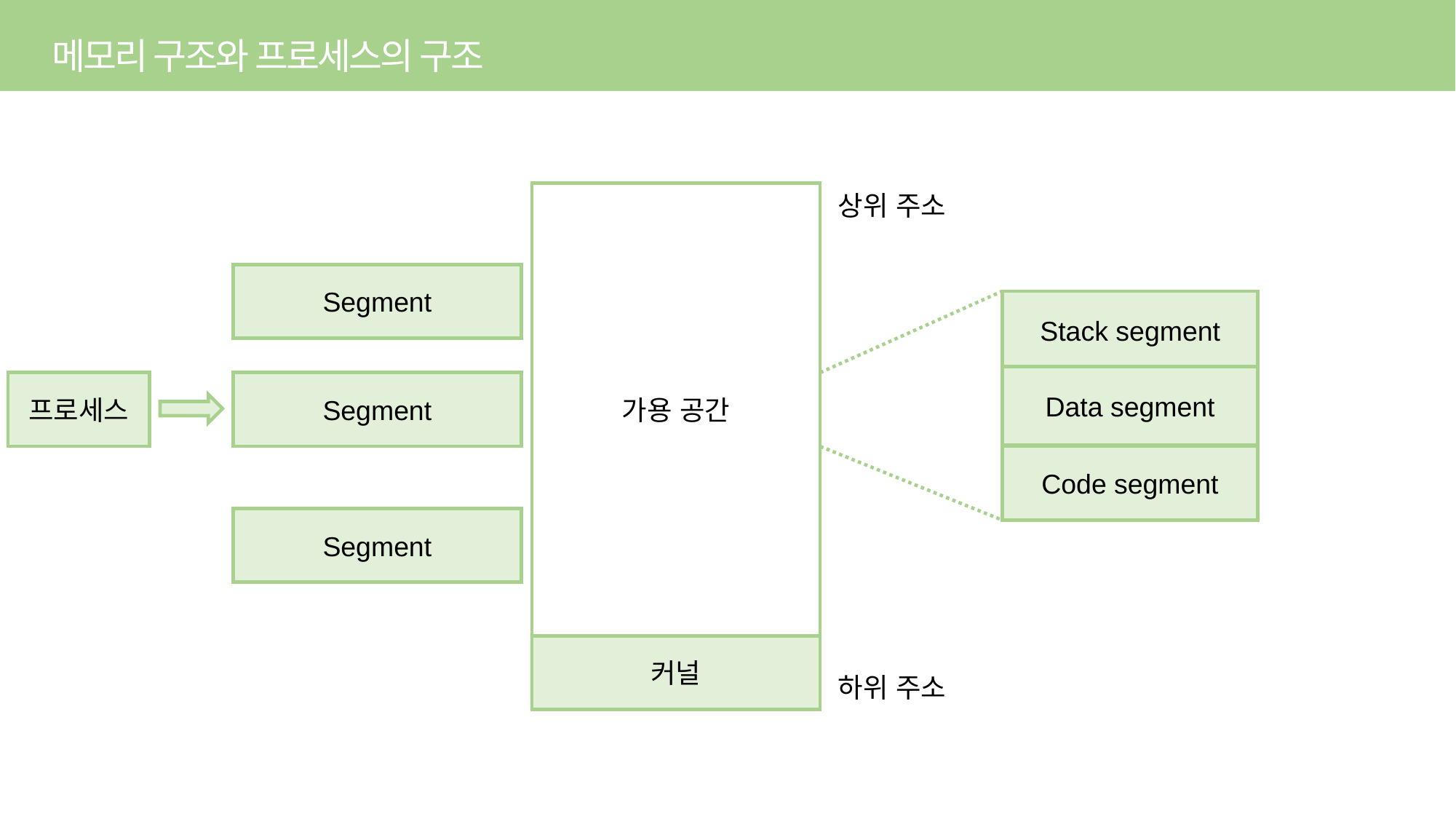

메모리 구조와 프로세스의 구조
가용 공간
상위 주소
커널
하위 주소
Segment
Stack segment
Data segment
프로세스
Segment

Code segment
Segment